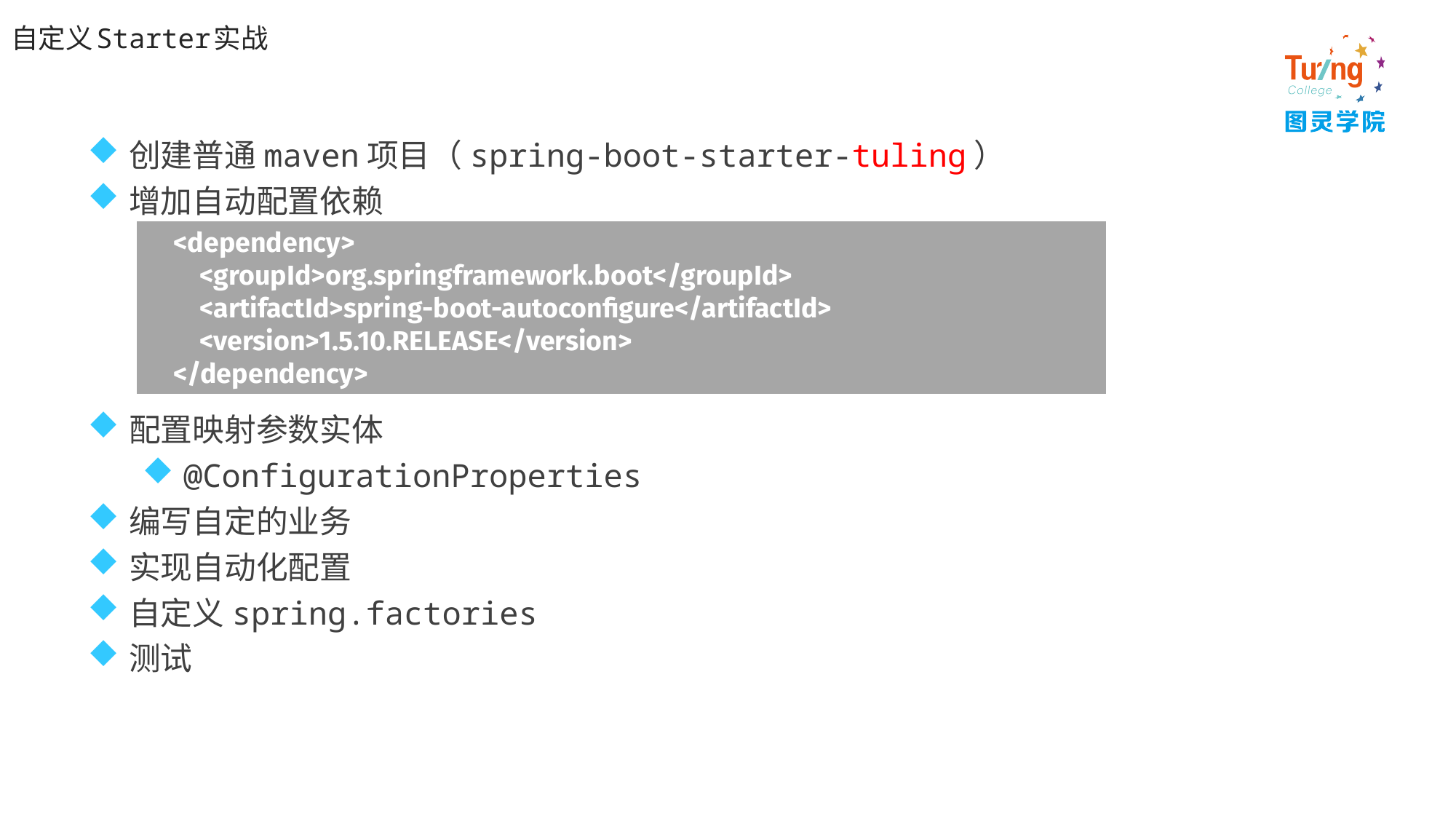

# 自定义Starter实战
创建普通maven项目（spring-boot-starter-tuling）
增加自动配置依赖

配置映射参数实体
@ConfigurationProperties
编写自定的业务
实现自动化配置
自定义spring.factories
测试

| <dependency>         <groupId>org.springframework.boot</groupId>         <artifactId>spring-boot-autoconfigure</artifactId>         <version>1.5.10.RELEASE</version>     </dependency> |
| --- |